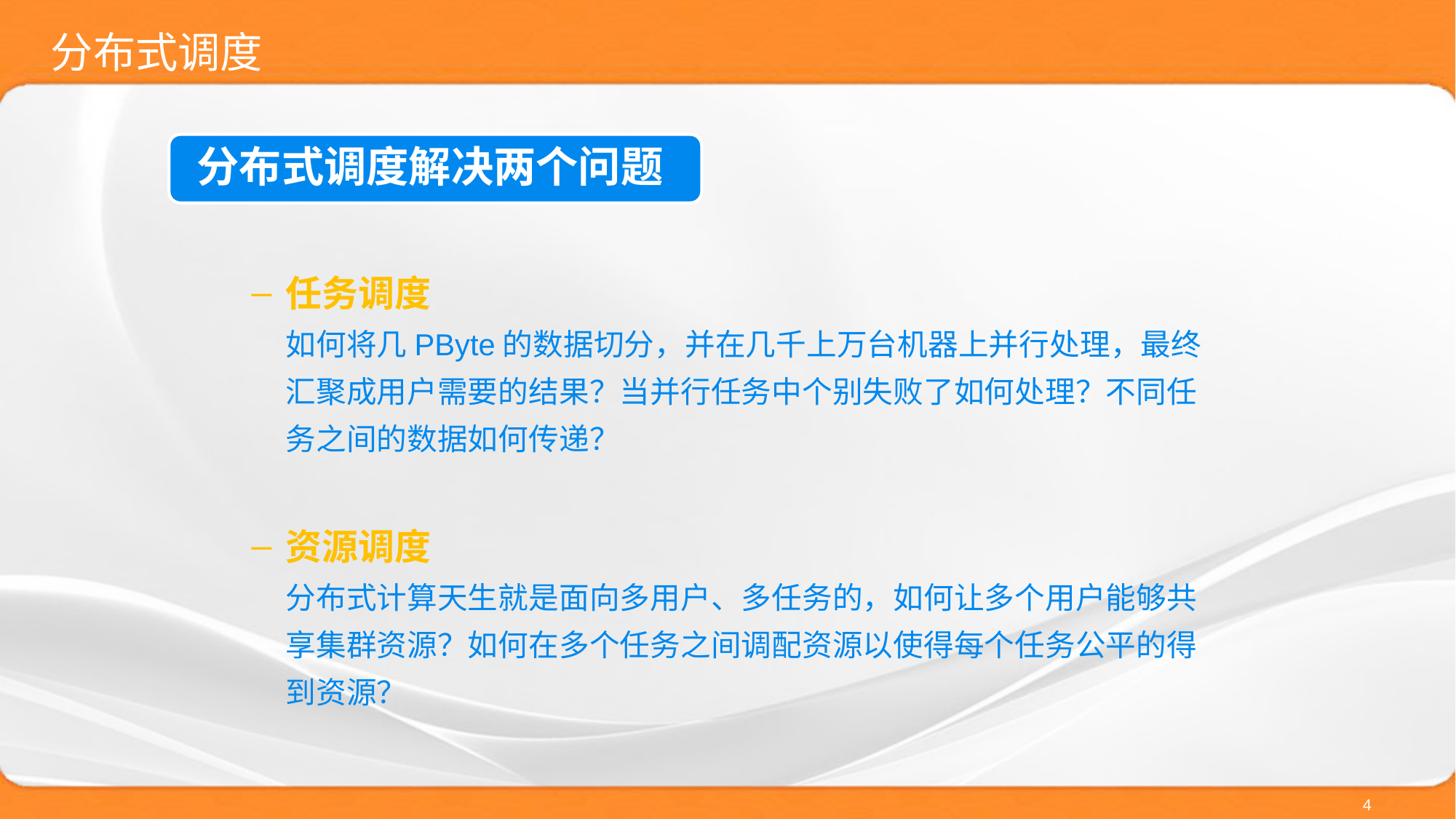

# 分布式调度

分布式调度解决两个问题

任务调度
如何将几PByte的数据切分，并在几千上万台机器上并行处理，最终汇聚成用户需要的结果？当并行任务中个别失败了如何处理？不同任务之间的数据如何传递？
资源调度
分布式计算天生就是面向多用户、多任务的，如何让多个用户能够共享集群资源？如何在多个任务之间调配资源以使得每个任务公平的得到资源？
4